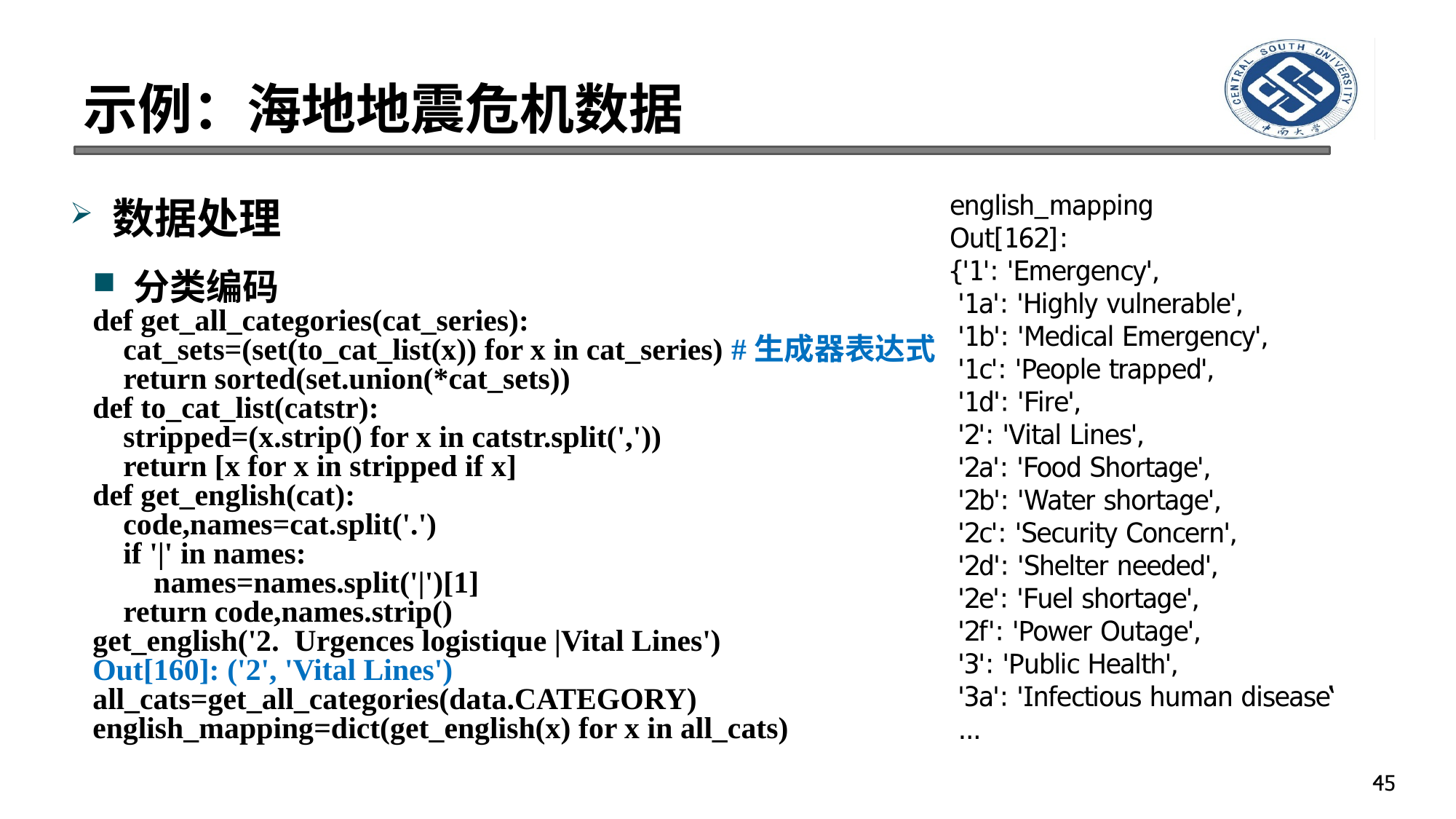

# 示例：海地地震危机数据
数据处理
分类编码
def get_all_categories(cat_series):
    cat_sets=(set(to_cat_list(x)) for x in cat_series) #生成器表达式
    return sorted(set.union(*cat_sets))
def to_cat_list(catstr):
    stripped=(x.strip() for x in catstr.split(','))
    return [x for x in stripped if x]
def get_english(cat):
    code,names=cat.split('.')
    if '|' in names:
        names=names.split('|')[1]
    return code,names.strip()
get_english('2.  Urgences logistique |Vital Lines')
Out[160]: ('2', 'Vital Lines')
all_cats=get_all_categories(data.CATEGORY)
english_mapping=dict(get_english(x) for x in all_cats)

english_mapping
Out[162]:
{'1': 'Emergency',
 '1a': 'Highly vulnerable',
 '1b': 'Medical Emergency',
 '1c': 'People trapped',
 '1d': 'Fire',
 '2': 'Vital Lines',
 '2a': 'Food Shortage',
 '2b': 'Water shortage',
 '2c': 'Security Concern',
 '2d': 'Shelter needed',
 '2e': 'Fuel shortage',
 '2f': 'Power Outage',
 '3': 'Public Health',
 '3a': 'Infectious human disease‘
 …
45